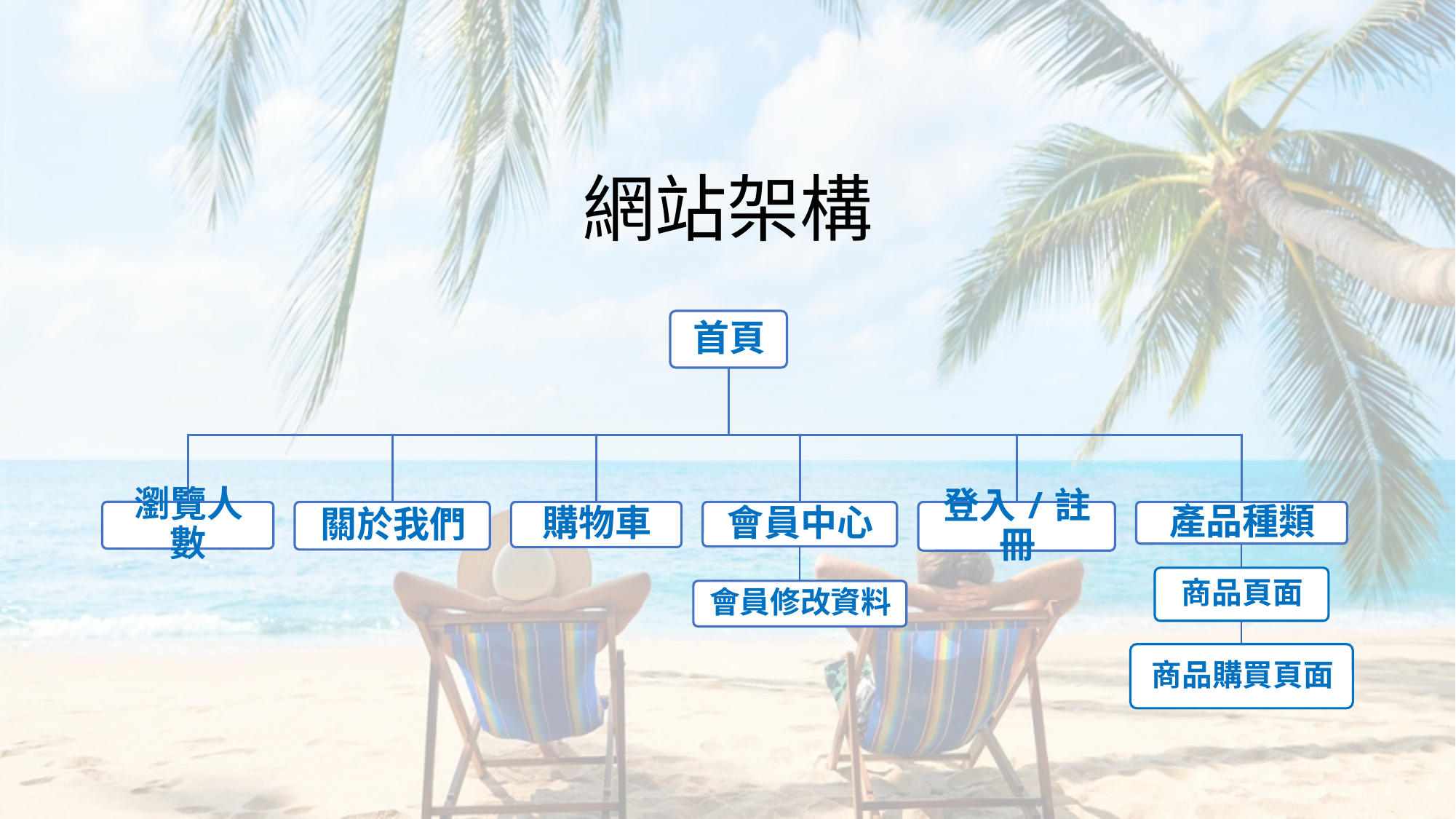

# 網站架構
首頁
瀏覽人數
關於我們
購物車
會員中心
會員修改資料
登入/註冊
產品種類
商品頁面
商品購買頁面